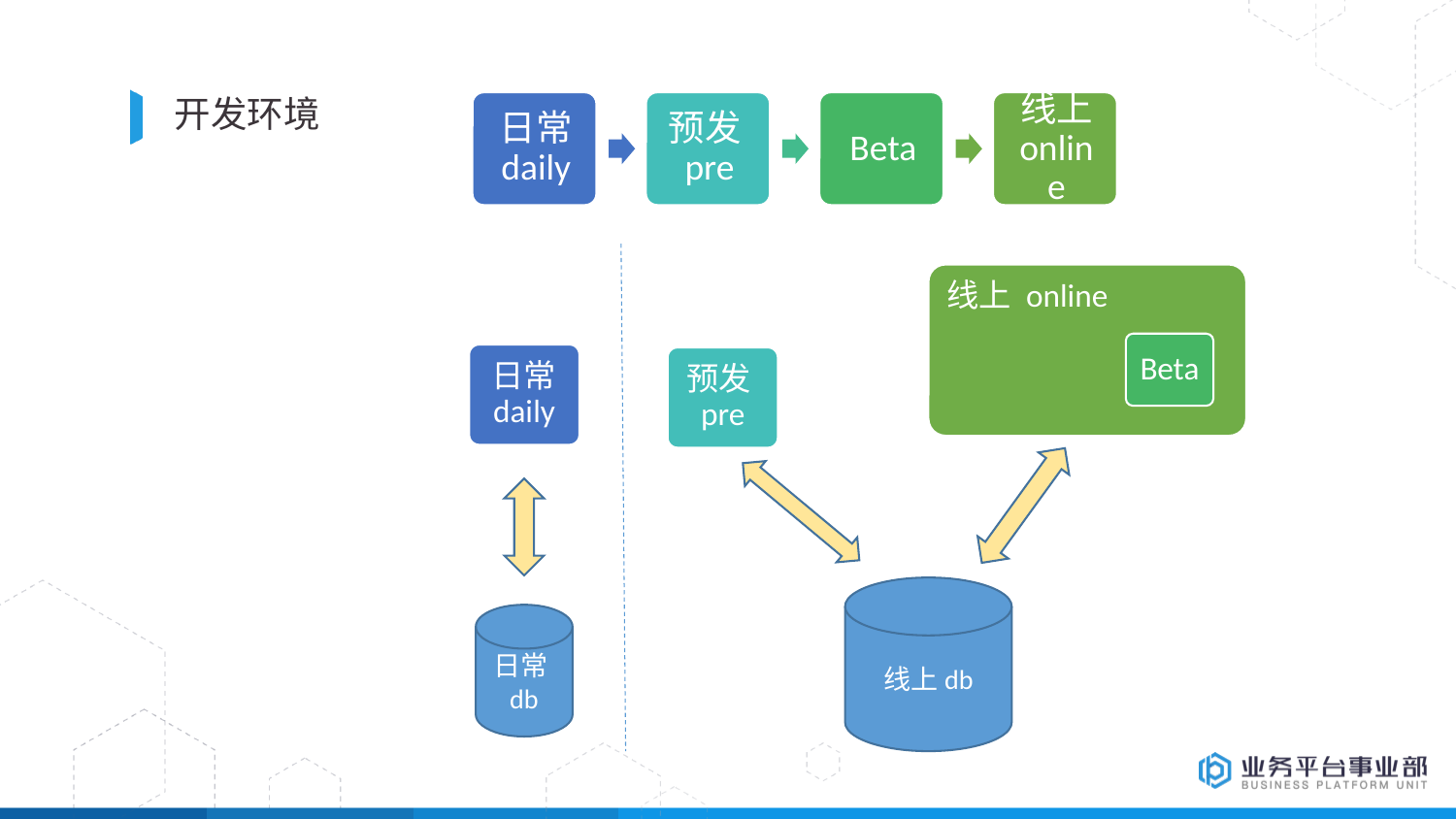

日常 daily

预发pre

Beta

线上 online
# 开发环境

线上 online

Beta

日常 daily

预发pre

线上db
日常db